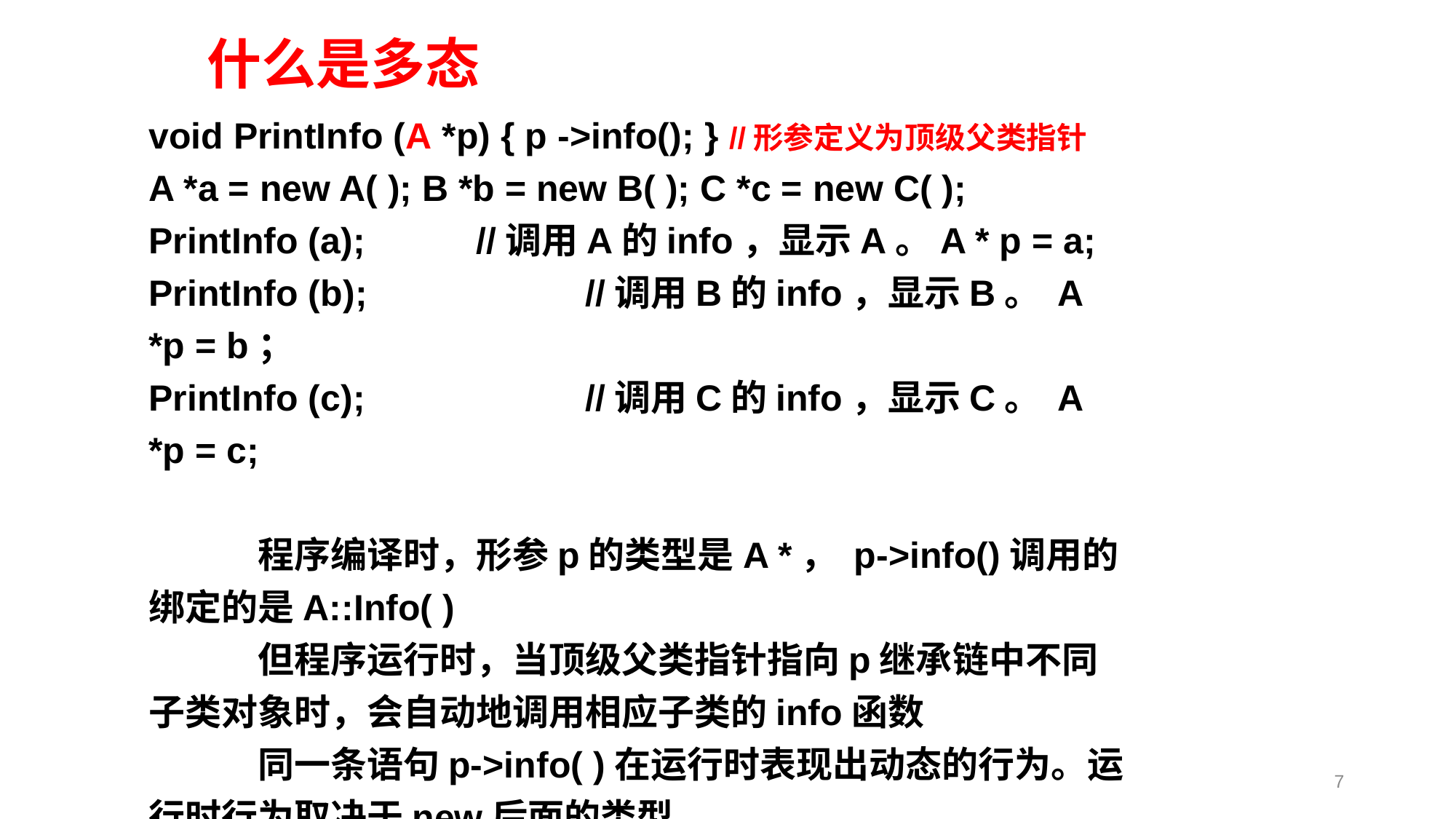

# 什么是多态
void PrintInfo (A *p) { p ->info(); } //形参定义为顶级父类指针
A *a = new A( ); B *b = new B( ); C *c = new C( );
PrintInfo (a);  	//调用A的info，显示A。A * p = a;
PrintInfo (b); 		//调用B的info，显示B。 A *p = b；
PrintInfo (c); 		//调用C的info，显示C。 A *p = c;

	程序编译时，形参p的类型是A *， p->info()调用的绑定的是A::Info( )
	但程序运行时，当顶级父类指针指向p继承链中不同子类对象时，会自动地调用相应子类的info函数
	同一条语句p->info( )在运行时表现出动态的行为。运行时行为取决于new后面的类型
	面向对象的程序设计语言的这种特性称为多态

7